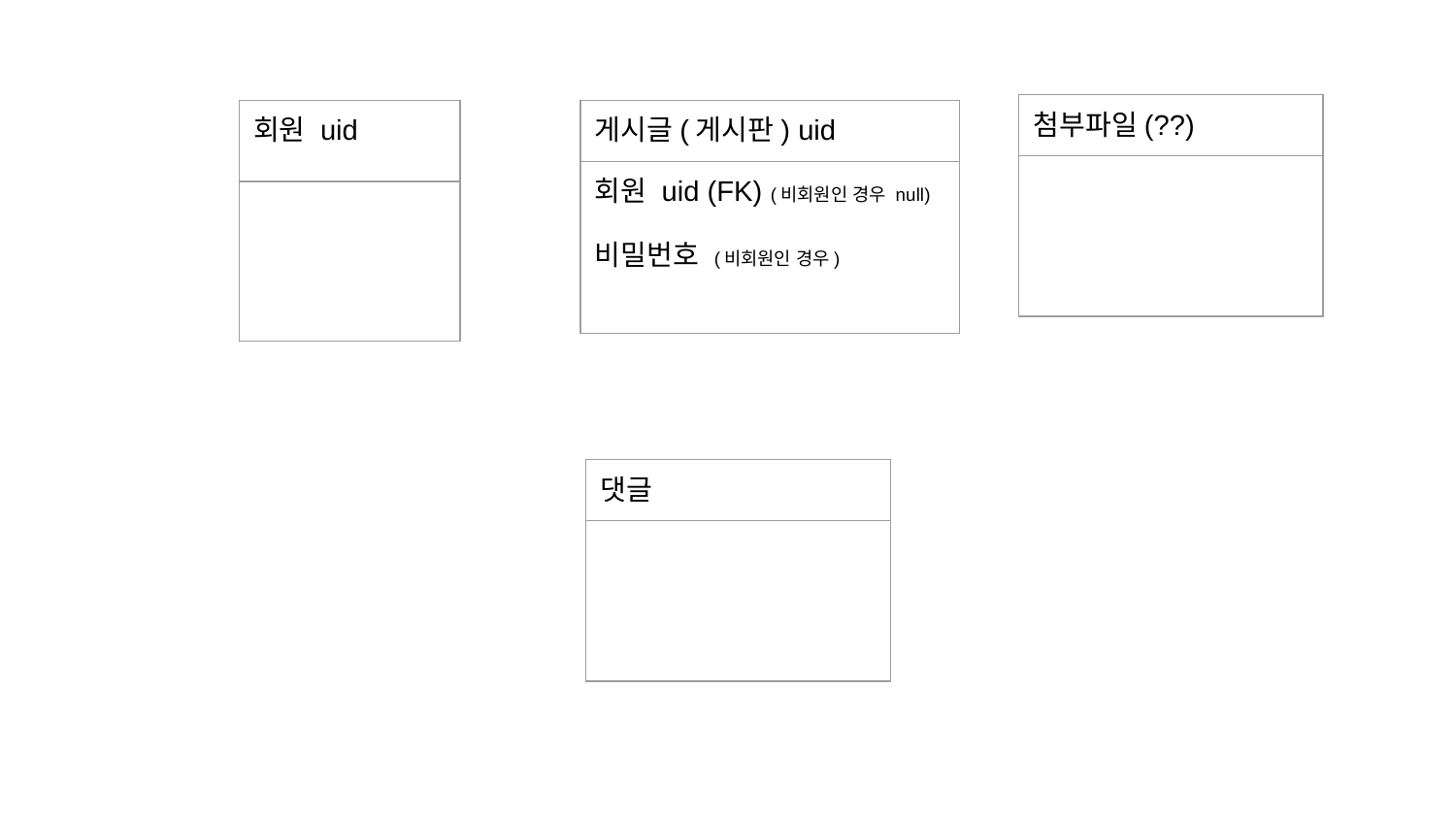

| 첨부파일(??) |
| --- |
|  |
| 회원 uid |
| --- |
|  |
| 게시글(게시판) uid |
| --- |
| 회원 uid (FK) (비회원인 경우 null) 비밀번호 (비회원인 경우) |
| 댓글 |
| --- |
|  |